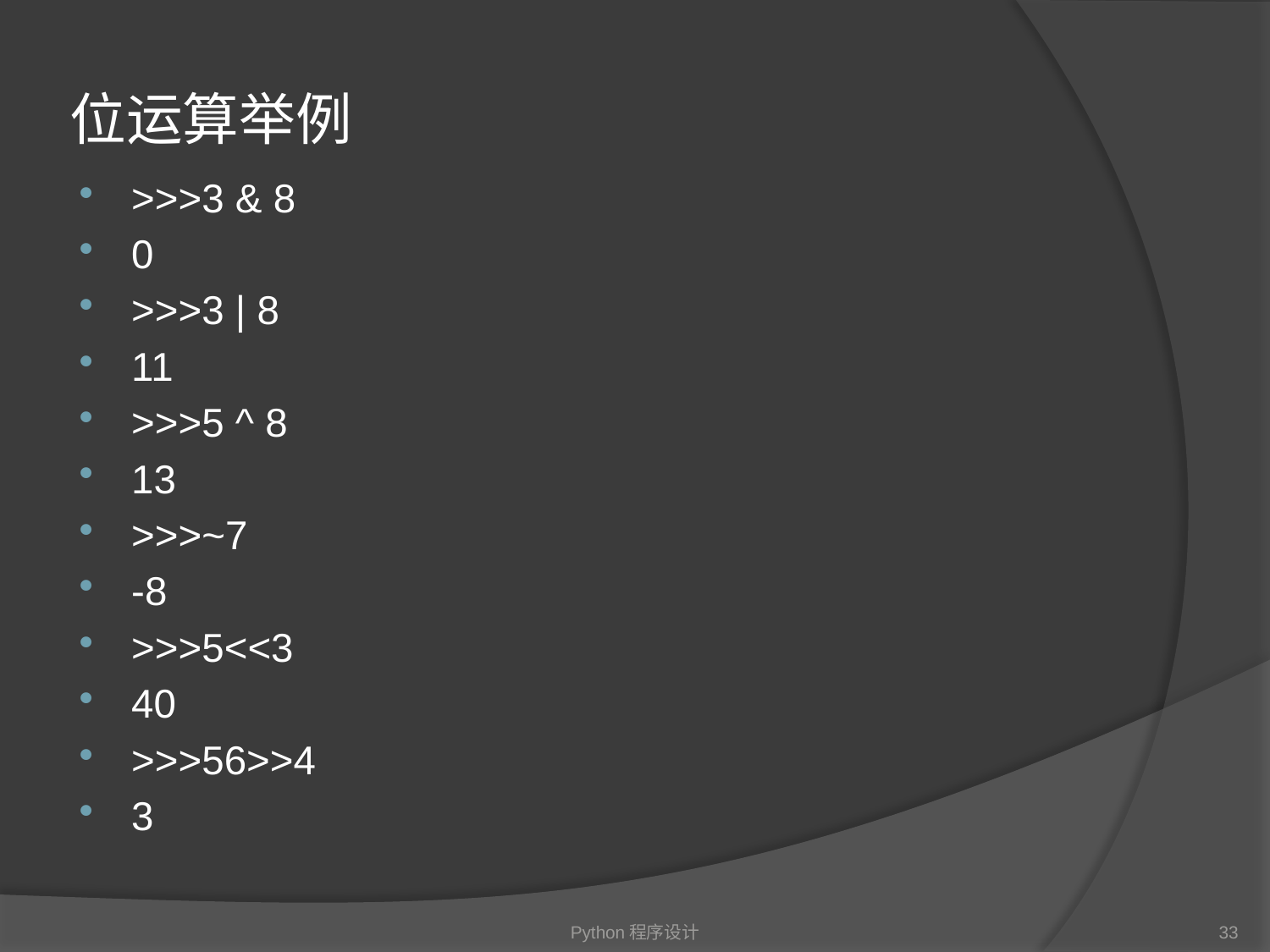

# 位运算举例
>>>3 & 8
0
>>>3 | 8
11
>>>5 ^ 8
13
>>>~7
-8
>>>5<<3
40
>>>56>>4
3

Python程序设计
33